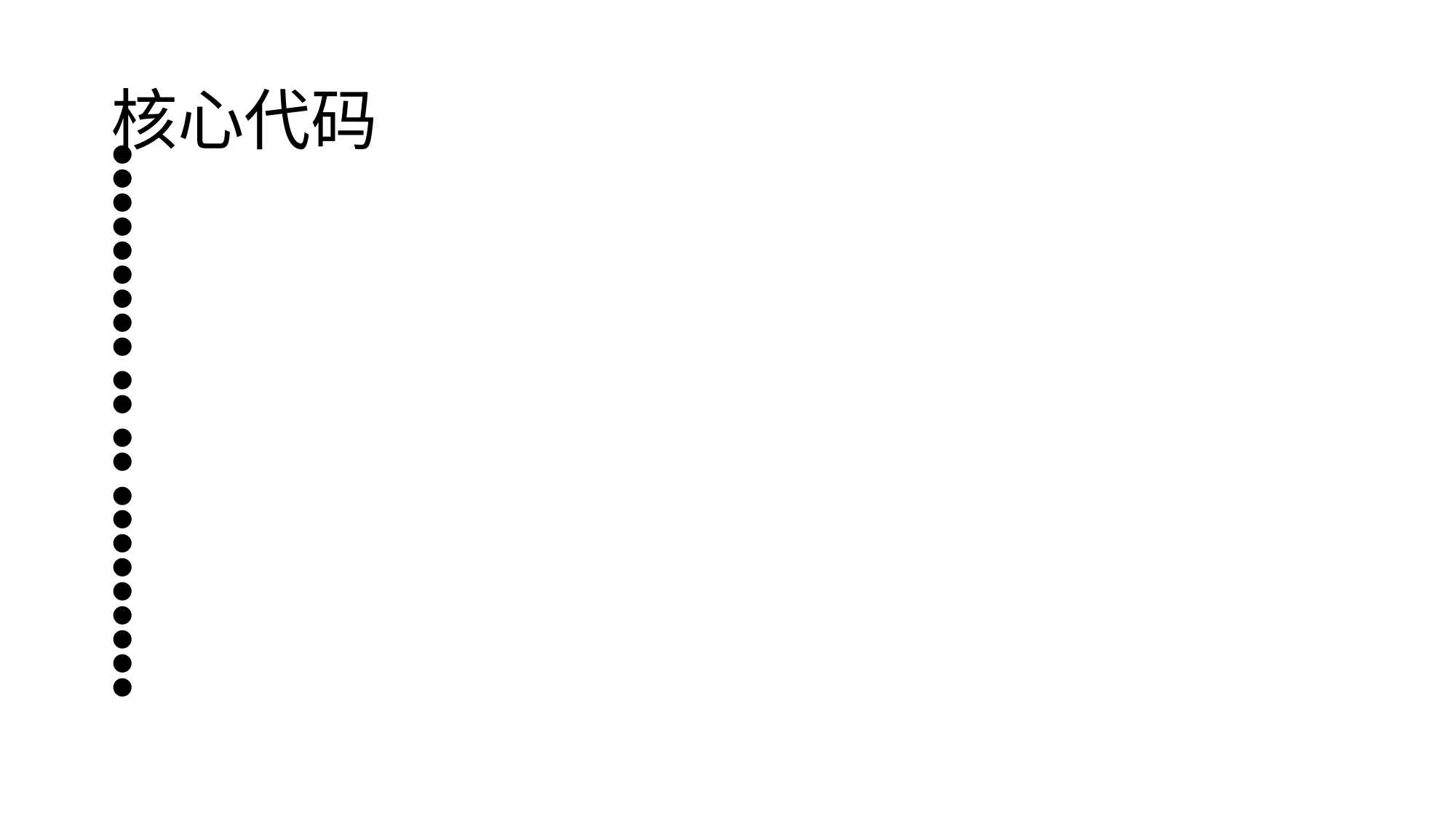

# 核心代码
int sg[MAX];//0-n的sg值
int s[MAX];//后继状态的集合
void getSG(int n)
{
    sg[0]=0;
    for(int i=1;i<=n;i++)
    {
        memset(s,0,sizeof(s));
        for(int j=0;j<i;j++)//取石子的后继状态
            s[sg[j]]=1;
        for(int j=1;j<=(i/2);j++)//一分为二的后继状态
            s[sg[j]^sg[i-j]]=1;
        for(int j=0;;j++)//查询当前后继状态SG值中最小的非零值
        {
            if(!s[j])
            {
                sg[i]=j;
                break;
            }
        }
    }
}